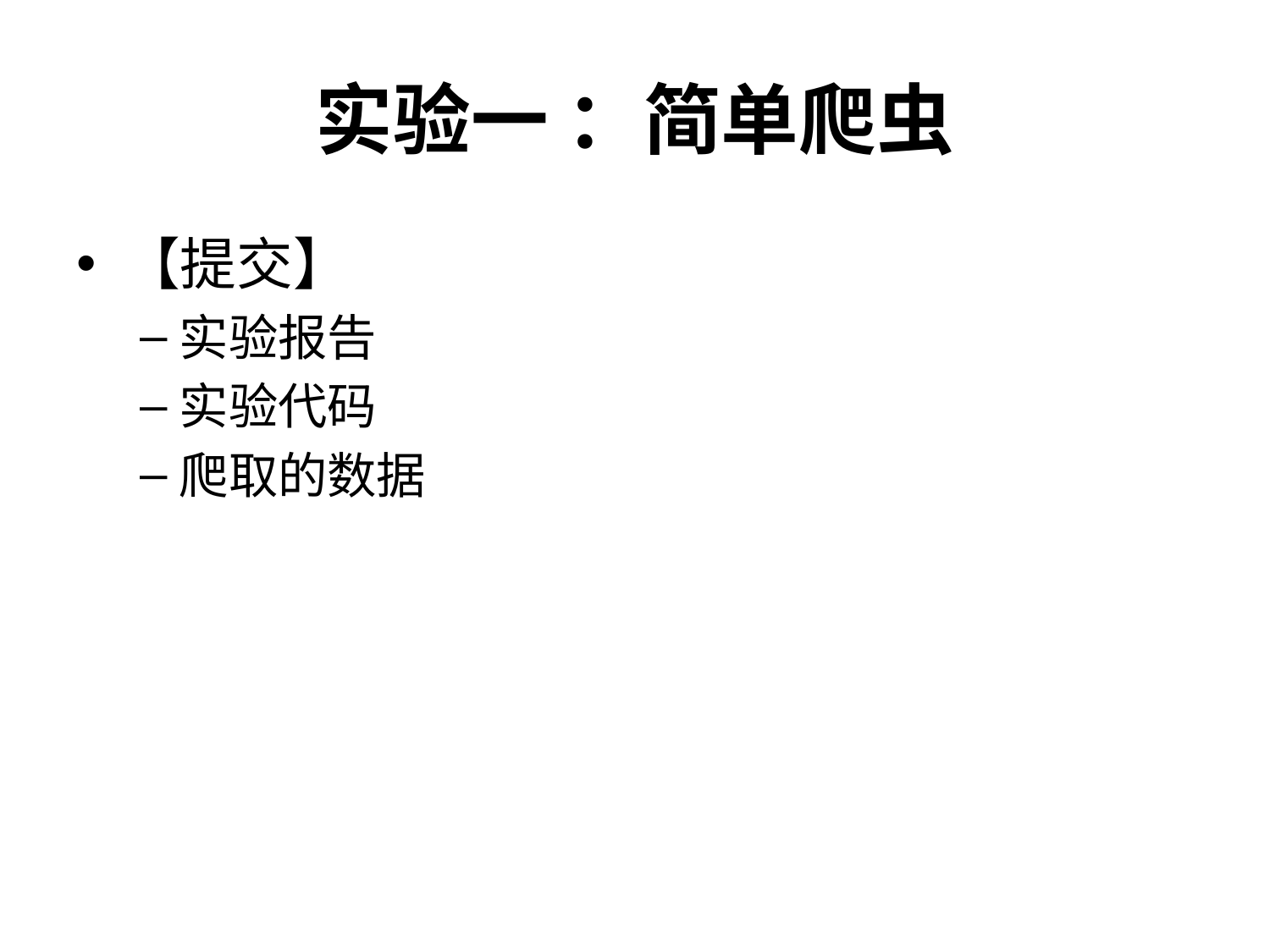

# 实验一 ：简单爬虫
【提交】
实验报告
实验代码
爬取的数据